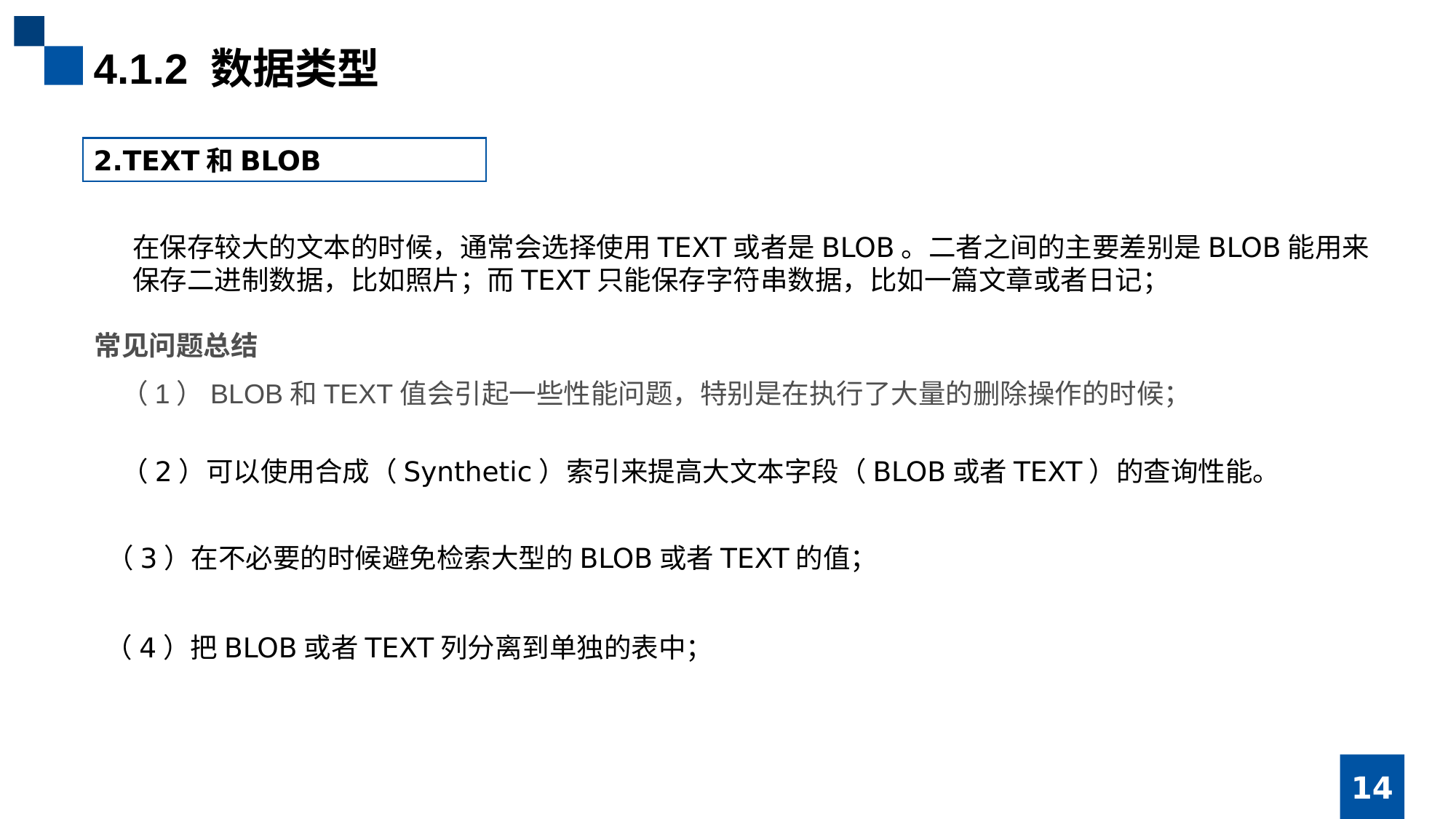

4.1.2 数据类型
2.TEXT和BLOB
在保存较大的文本的时候，通常会选择使用TEXT或者是BLOB。二者之间的主要差别是BLOB能用来保存二进制数据，比如照片；而TEXT只能保存字符串数据，比如一篇文章或者日记；
常见问题总结
（1）BLOB和TEXT值会引起一些性能问题，特别是在执行了大量的删除操作的时候；
（2）可以使用合成（Synthetic）索引来提高大文本字段（BLOB或者TEXT）的查询性能。
（3）在不必要的时候避免检索大型的BLOB或者TEXT的值；
（4）把BLOB或者TEXT列分离到单独的表中；
14